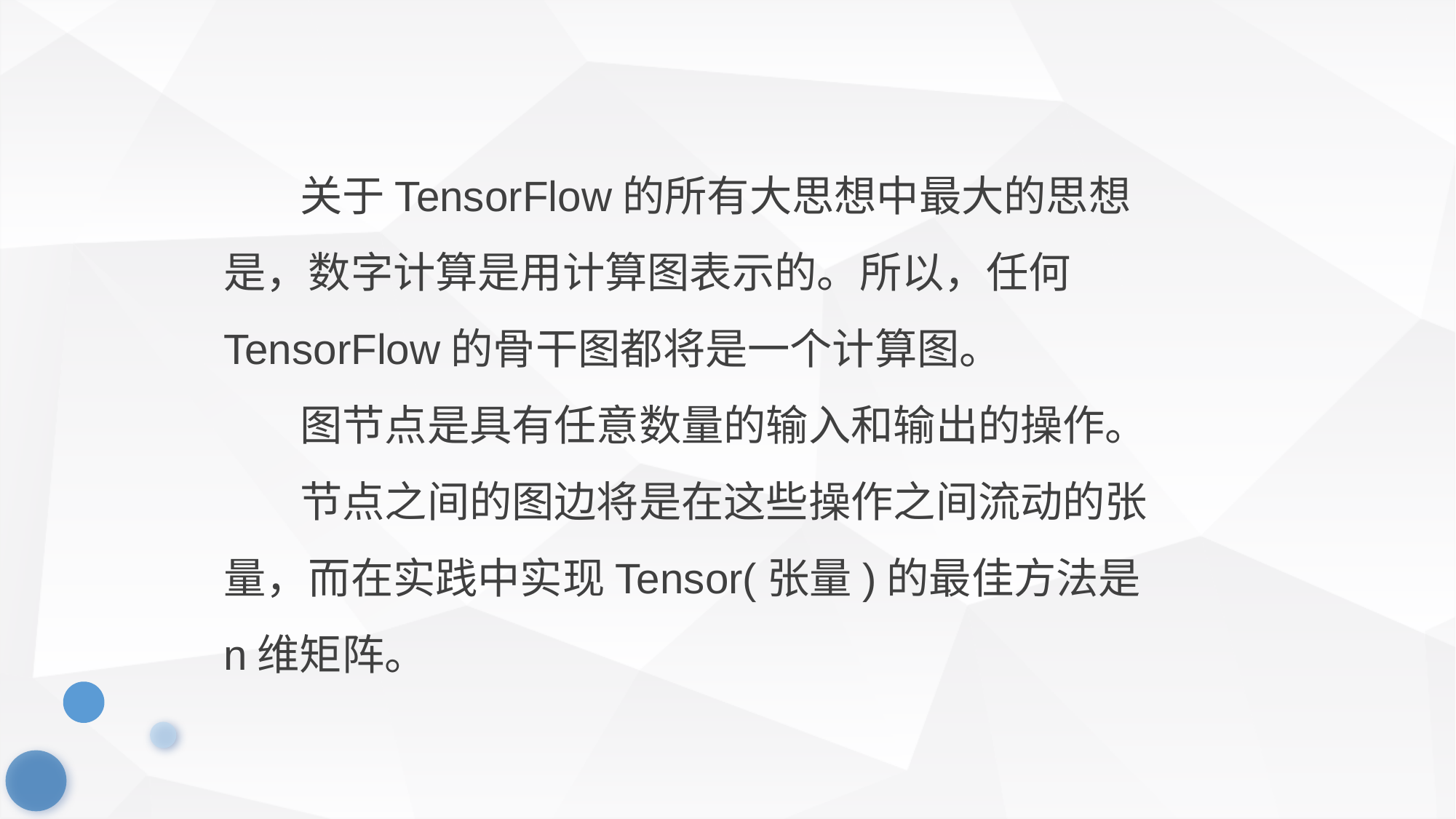

关于TensorFlow的所有大思想中最大的思想是，数字计算是用计算图表示的。所以，任何TensorFlow的骨干图都将是一个计算图。
       图节点是具有任意数量的输入和输出的操作。
       节点之间的图边将是在这些操作之间流动的张量，而在实践中实现Tensor(张量)的最佳方法是n维矩阵。